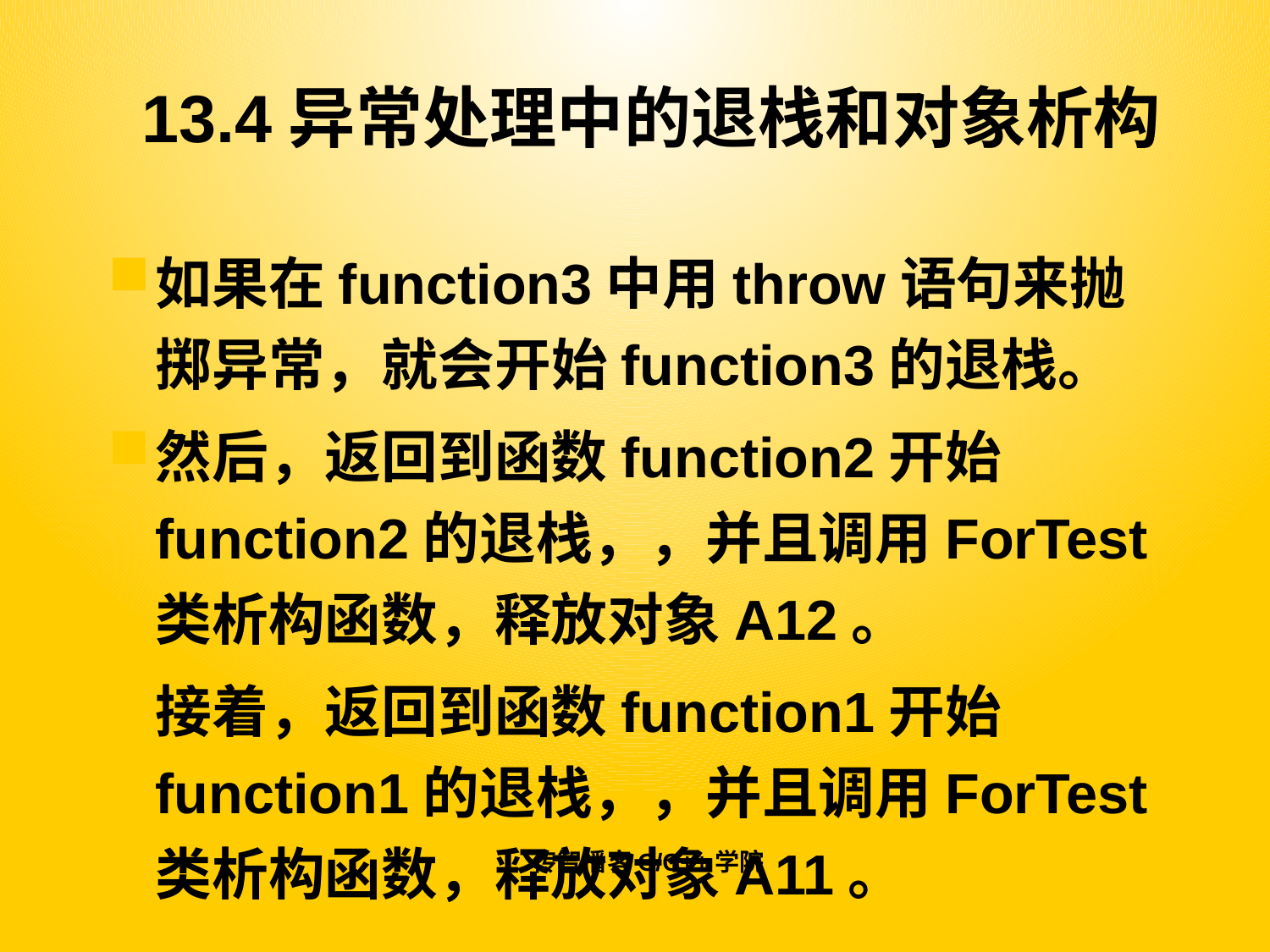

# 13.4异常处理中的退栈和对象析构
如果在function3中用throw语句来抛掷异常，就会开始function3的退栈。
然后，返回到函数function2开始function2的退栈，，并且调用ForTest类析构函数，释放对象A12。
接着，返回到函数function1开始function1的退栈，，并且调用ForTest类析构函数，释放对象A11。
传智播客C/C++学院